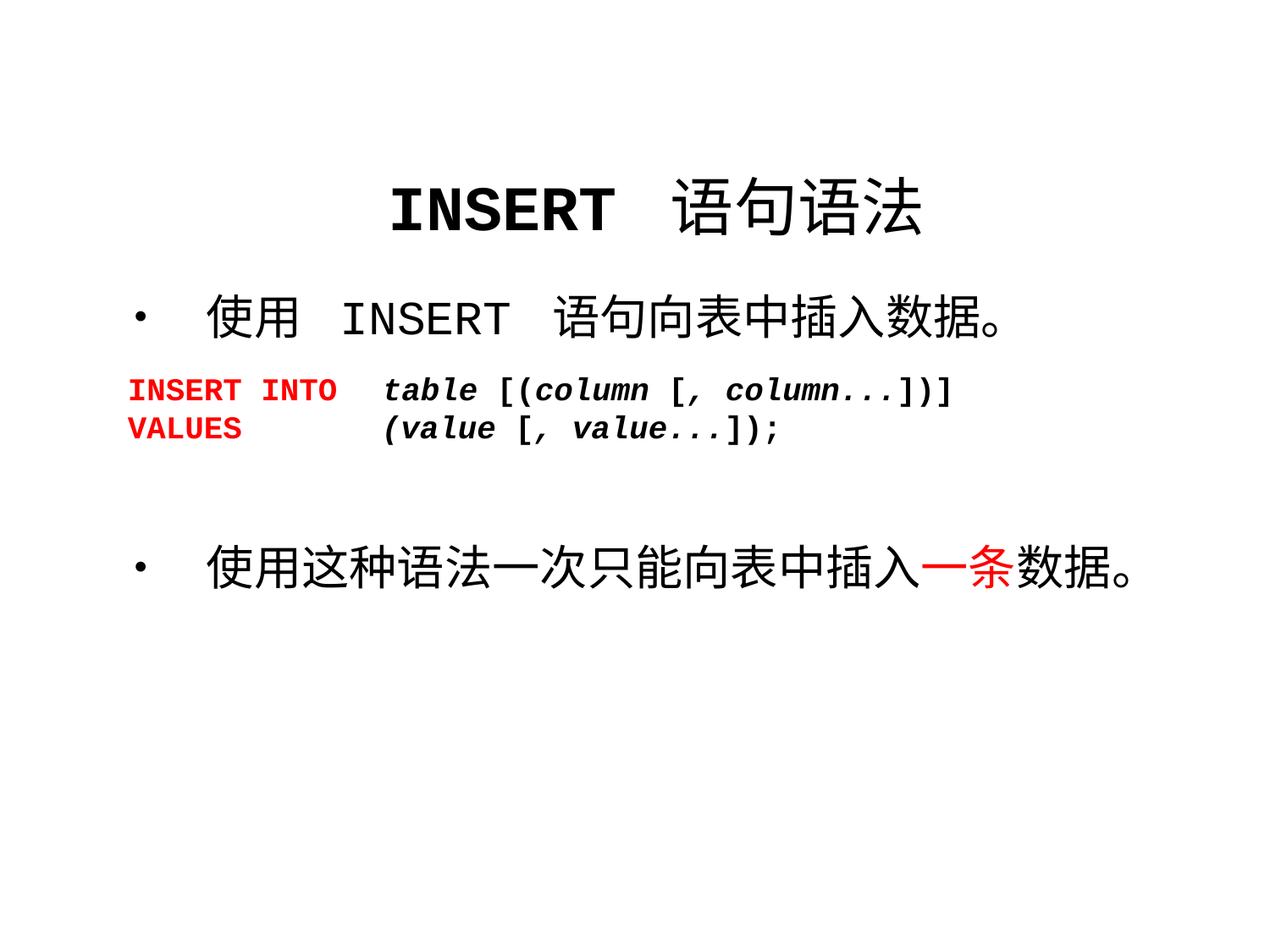

INSERT 语句语法
• 使用 INSERT 语句向表中插入数据。
INSERT INTO table [(column [, column...])]
VALUES
(value [, value...]);
• 使用这种语法一次只能向表中插入一条数据。